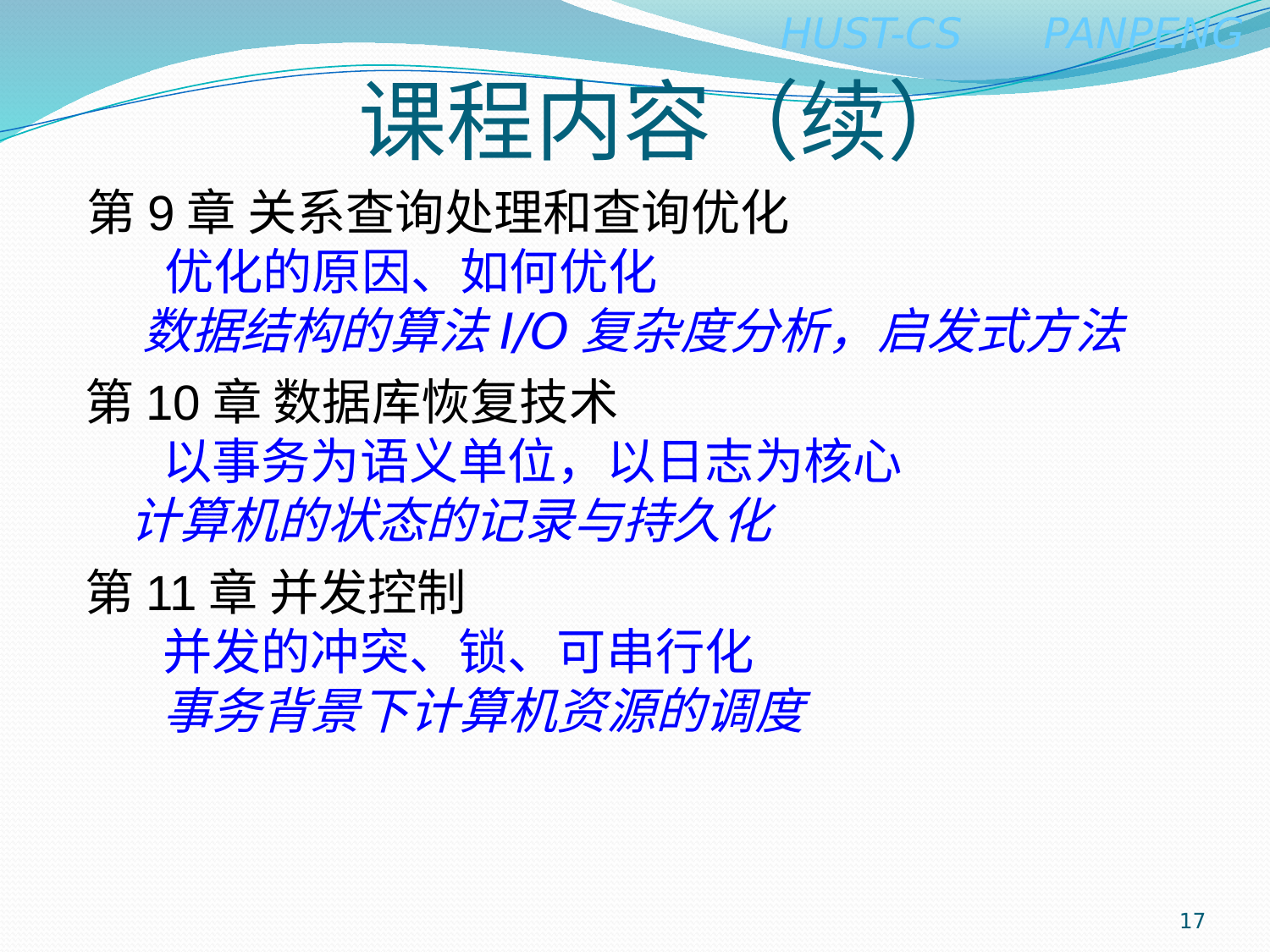

课程内容（续）
第9章 关系查询处理和查询优化
      优化的原因、如何优化
    数据结构的算法I/O复杂度分析，启发式方法
第10章 数据库恢复技术
      以事务为语义单位，以日志为核心
   计算机的状态的记录与持久化
第11章 并发控制
      并发的冲突、锁、可串行化
      事务背景下计算机资源的调度
17